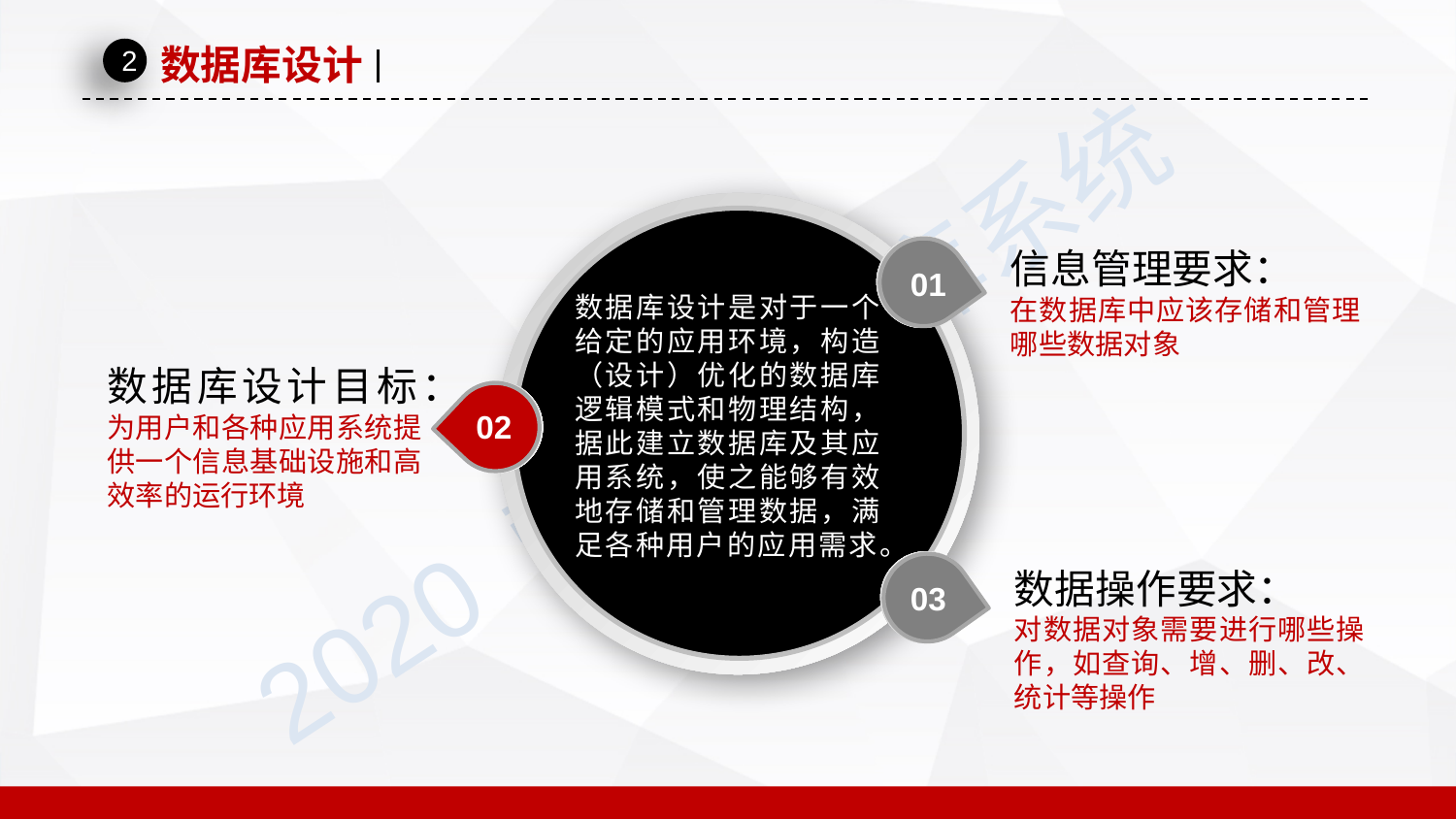

数据库设计
2

信息管理要求：
在数据库中应该存储和管理哪些数据对象
01
数据库设计是对于一个给定的应用环境，构造（设计）优化的数据库逻辑模式和物理结构，据此建立数据库及其应用系统，使之能够有效地存储和管理数据，满足各种用户的应用需求。
数据库设计目标：
为用户和各种应用系统提供一个信息基础设施和高效率的运行环境

02

数据操作要求：
对数据对象需要进行哪些操作，如查询、增、删、改、统计等操作
03